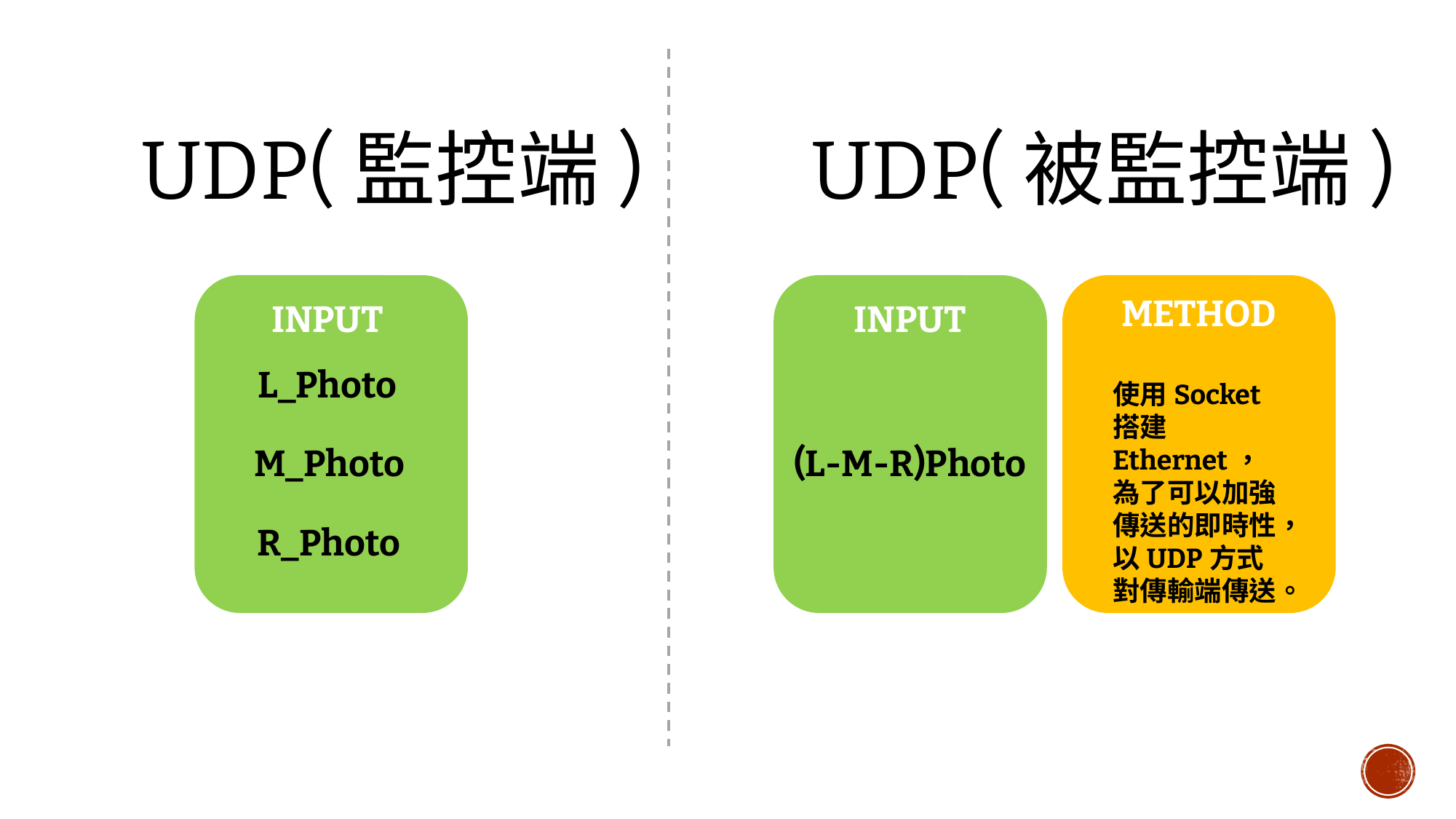

# Udp(被監控端)
Udp(監控端)

METHOD
INPUT
INPUT
L_Photo
使用Socket搭建Ethernet，為了可以加強傳送的即時性，以UDP方式對傳輸端傳送。
M_Photo
(L-M-R)Photo
R_Photo